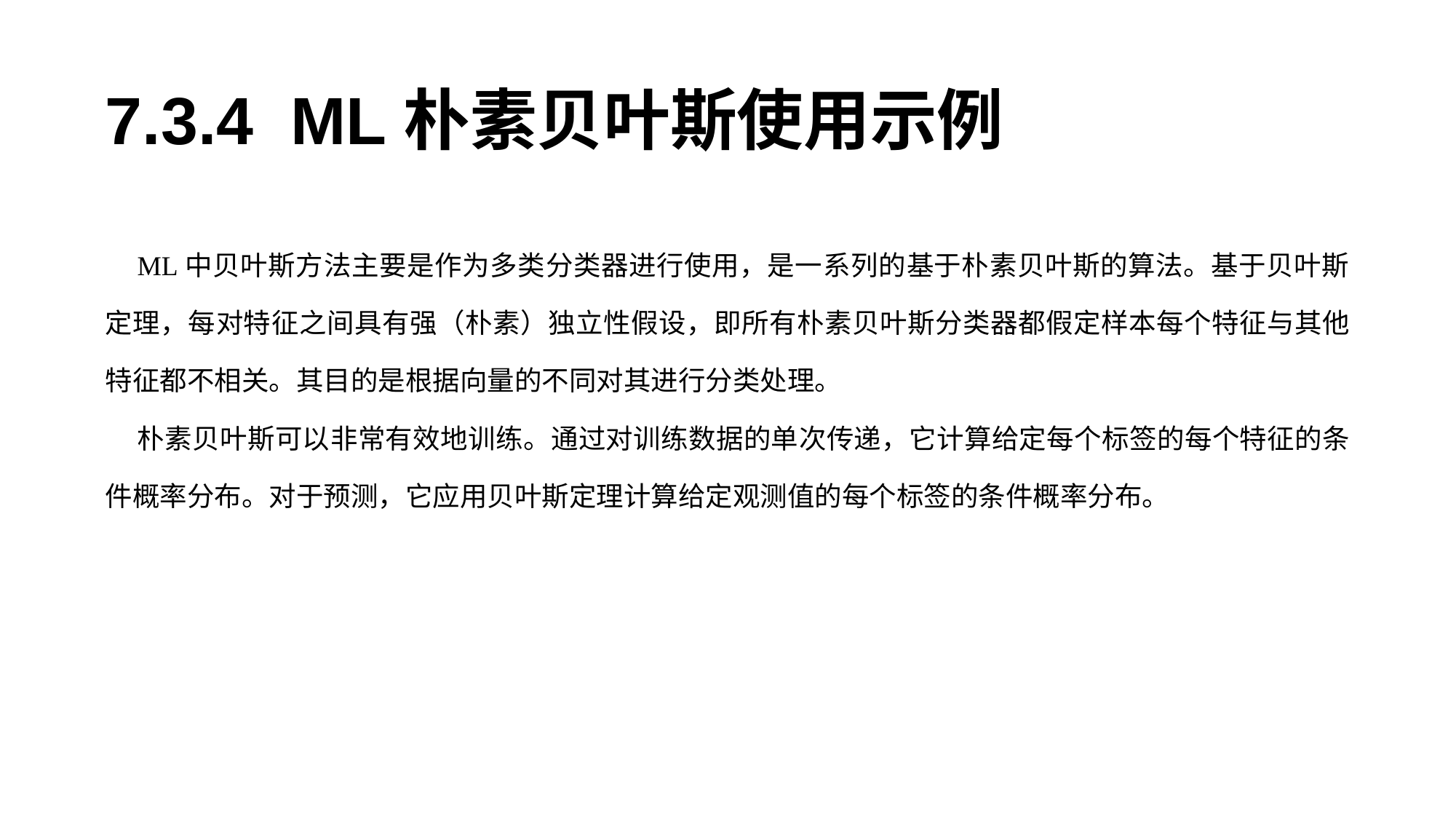

# 7.3.4  ML朴素贝叶斯使用示例
ML中贝叶斯方法主要是作为多类分类器进行使用，是一系列的基于朴素贝叶斯的算法。基于贝叶斯定理，每对特征之间具有强（朴素）独立性假设，即所有朴素贝叶斯分类器都假定样本每个特征与其他特征都不相关。其目的是根据向量的不同对其进行分类处理。
朴素贝叶斯可以非常有效地训练。通过对训练数据的单次传递，它计算给定每个标签的每个特征的条件概率分布。对于预测，它应用贝叶斯定理计算给定观测值的每个标签的条件概率分布。